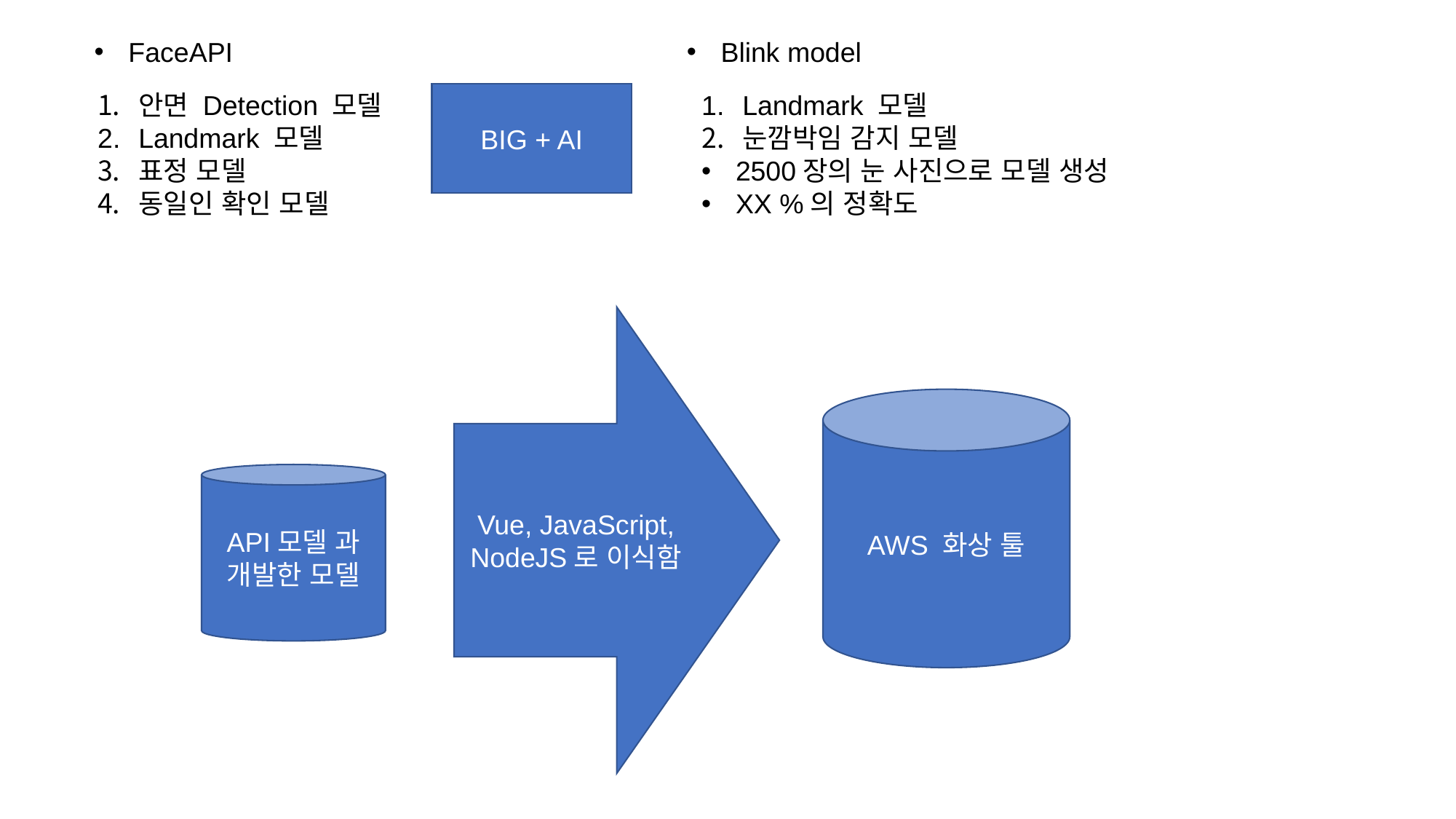

FaceAPI
Blink model
안면 Detection 모델
Landmark 모델
표정 모델
동일인 확인 모델

Landmark 모델
눈깜박임 감지 모델
2500장의 눈 사진으로 모델 생성
XX %의 정확도
BIG + AI
Vue, JavaScript, NodeJS로 이식함
AWS 화상 툴
API모델 과 개발한 모델